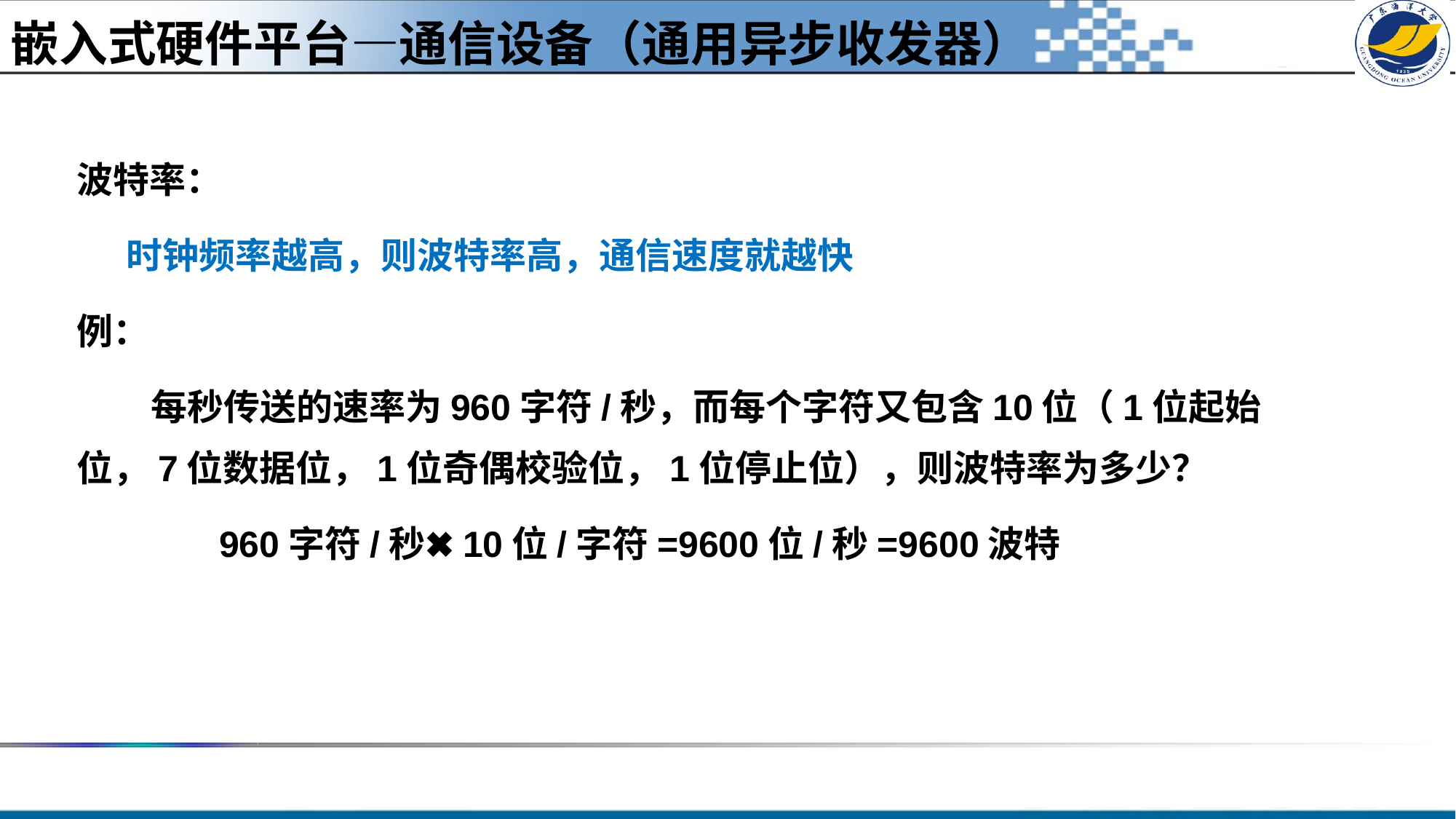

嵌入式硬件平台—通信设备（通用异步收发器）
波特率：
     时钟频率越高，则波特率高，通信速度就越快
例：
        每秒传送的速率为960字符/秒，而每个字符又包含10位（1位起始位，7位数据位，1位奇偶校验位，1位停止位），则波特率为多少？
              960字符/秒✖10位/字符=9600位/秒=9600波特
95